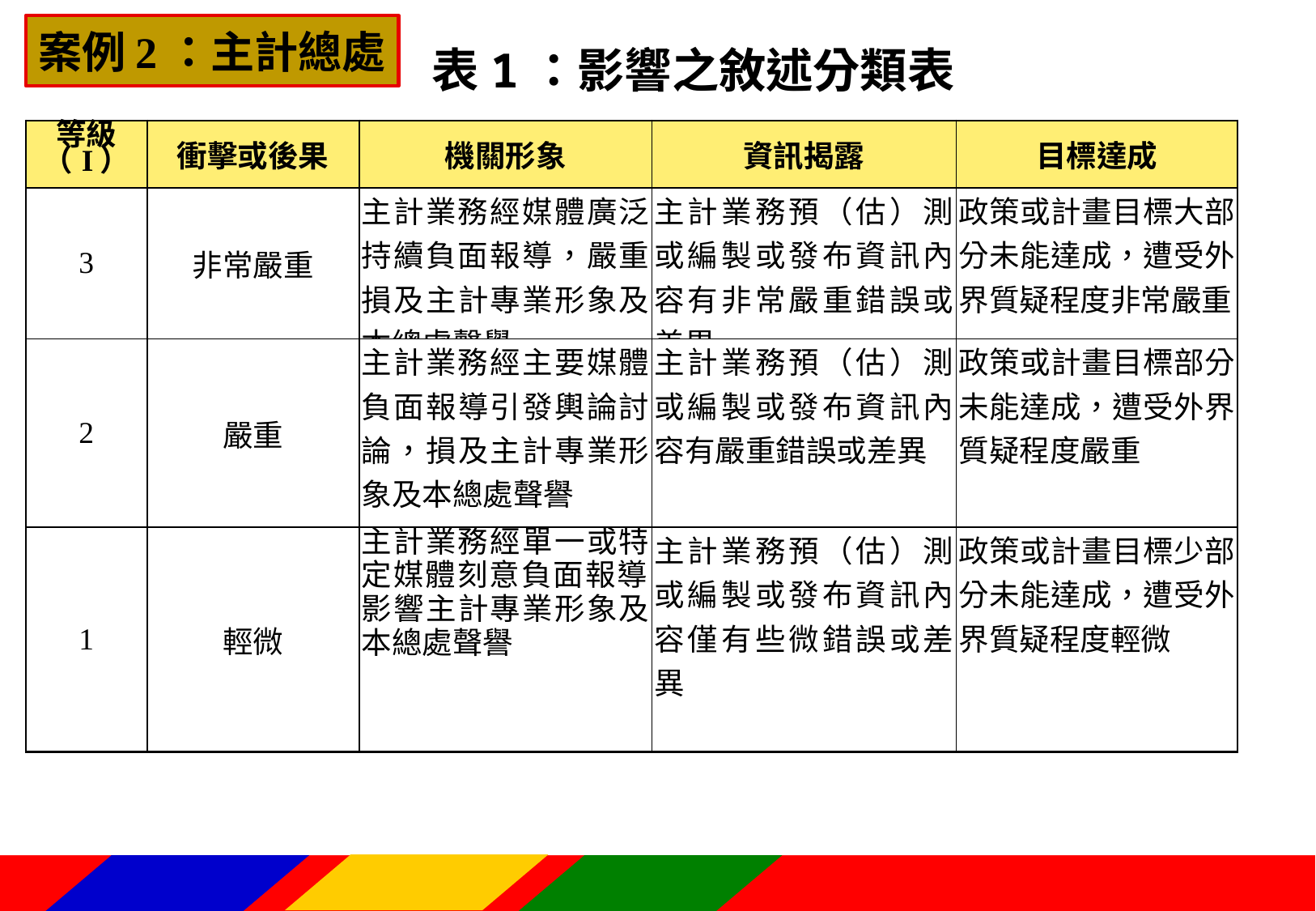

案例2：主計總處
表1：影響之敘述分類表
| 等級 （I） | 衝擊或後果 | 機關形象 | 資訊揭露 | 目標達成 |
| --- | --- | --- | --- | --- |
| 3 | 非常嚴重 | 主計業務經媒體廣泛持續負面報導，嚴重損及主計專業形象及本總處聲譽 | 主計業務預（估）測或編製或發布資訊內容有非常嚴重錯誤或差異 | 政策或計畫目標大部分未能達成，遭受外界質疑程度非常嚴重 |
| 2 | 嚴重 | 主計業務經主要媒體負面報導引發輿論討論，損及主計專業形象及本總處聲譽 | 主計業務預（估）測或編製或發布資訊內容有嚴重錯誤或差異 | 政策或計畫目標部分未能達成，遭受外界質疑程度嚴重 |
| 1 | 輕微 | 主計業務經單一或特定媒體刻意負面報導，影響主計專業形象及本總處聲譽 | 主計業務預（估）測或編製或發布資訊內容僅有些微錯誤或差異 | 政策或計畫目標少部分未能達成，遭受外界質疑程度輕微 |

97